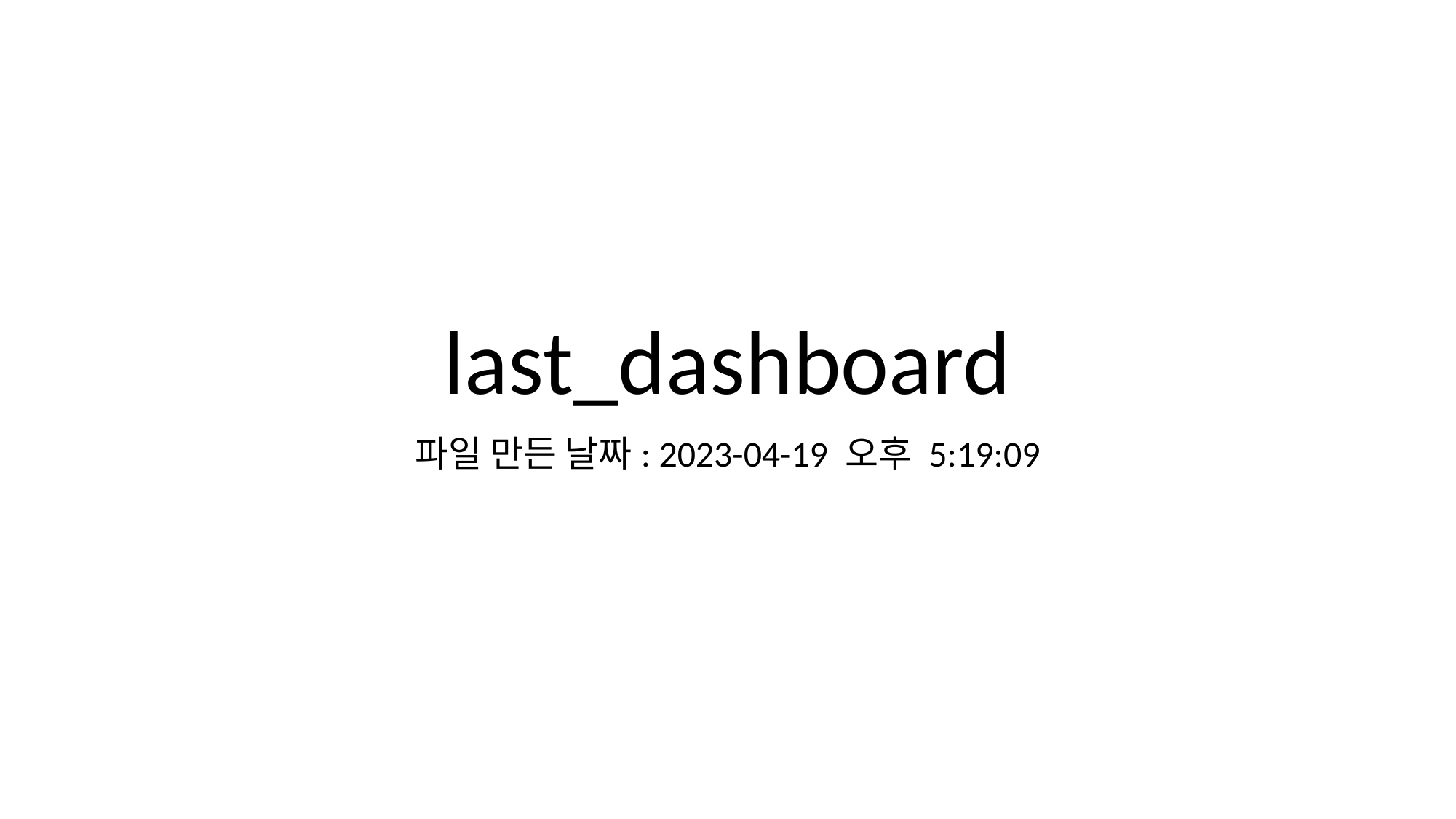

# last_dashboard
파일 만든 날짜: 2023-04-19 오후 5:19:09